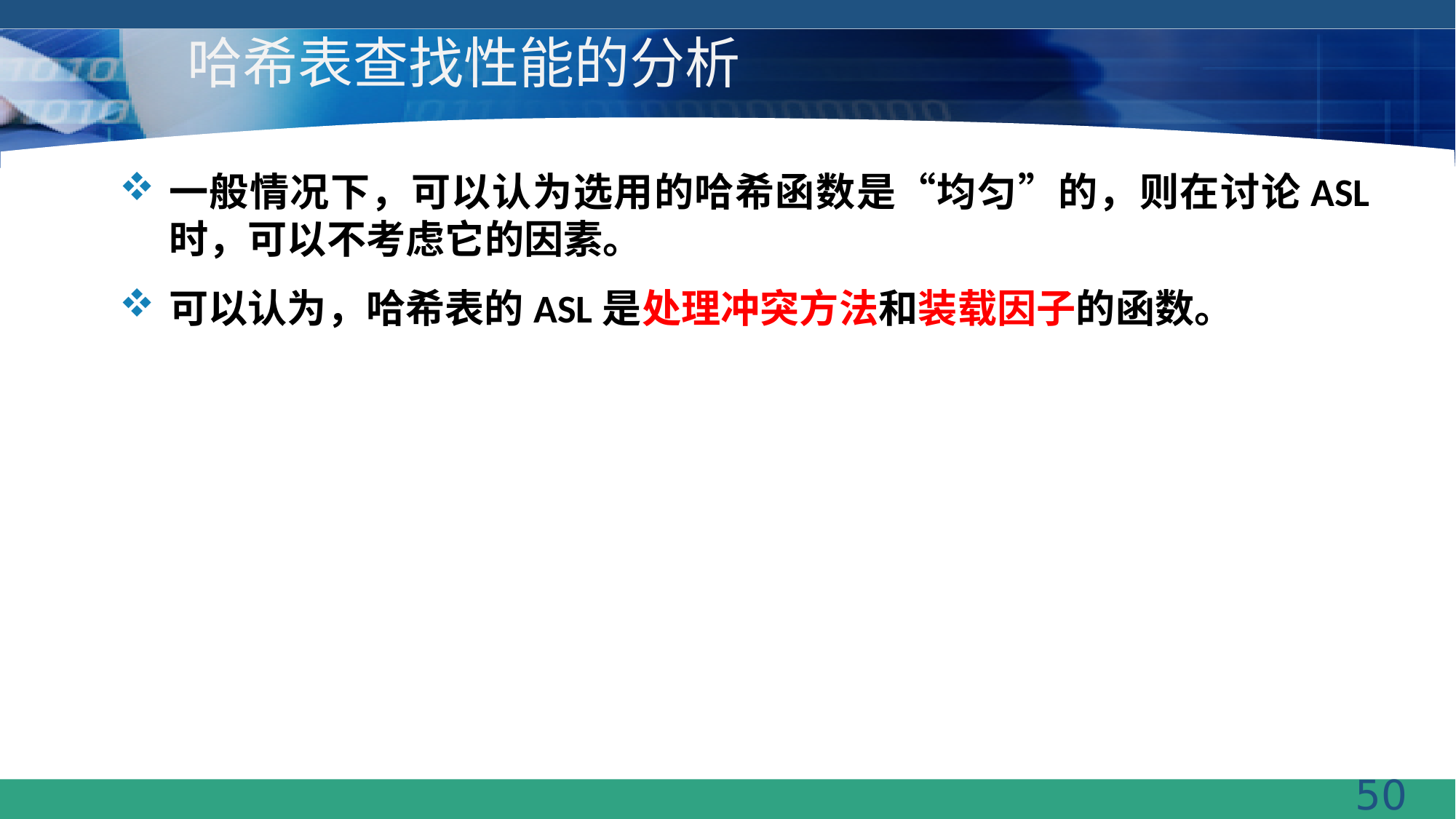

# 哈希表查找性能的分析
一般情况下，可以认为选用的哈希函数是“均匀”的，则在讨论ASL时，可以不考虑它的因素。
可以认为，哈希表的ASL是处理冲突方法和装载因子的函数。